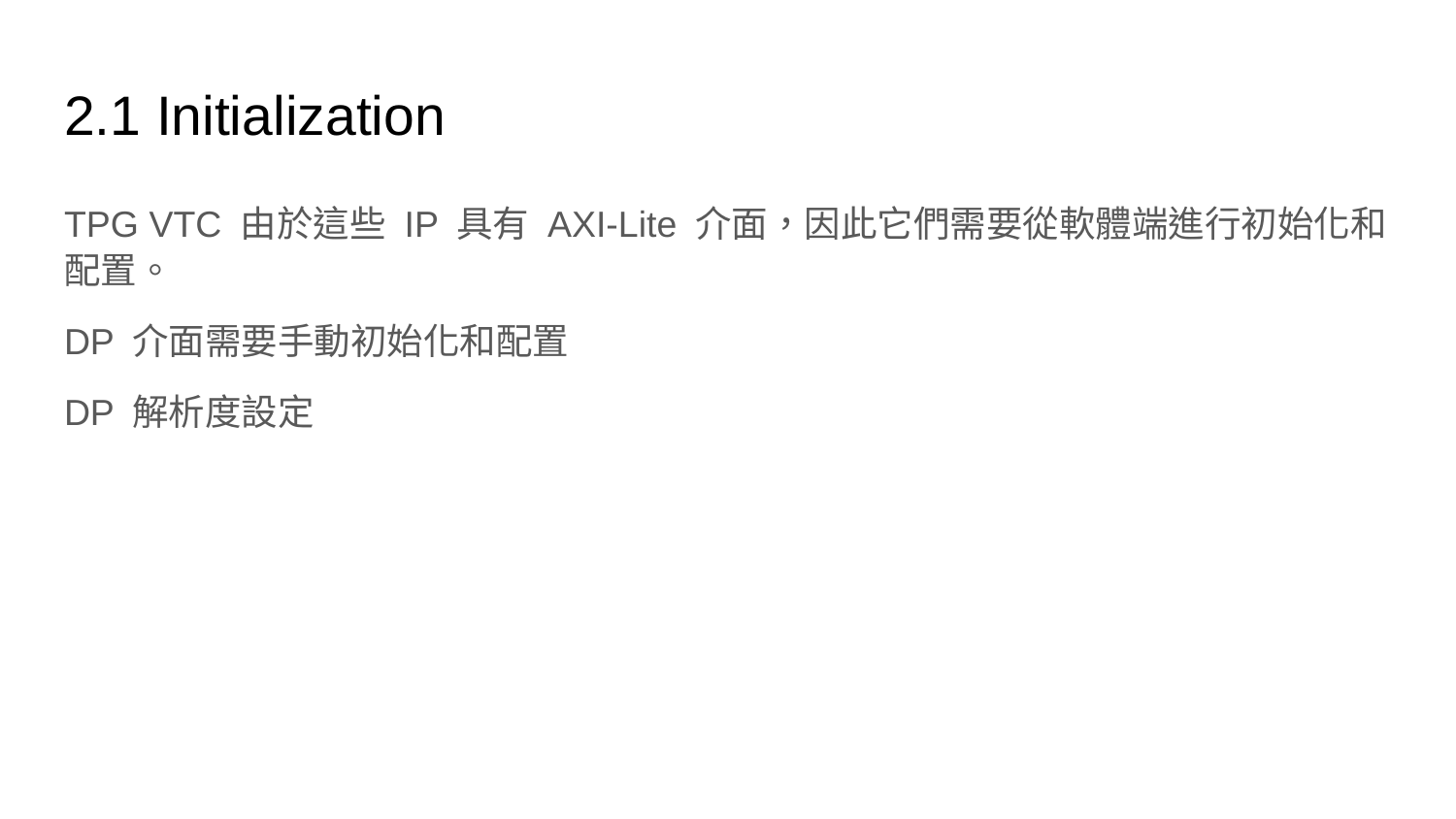

# 2.1 Initialization
TPG VTC 由於這些 IP 具有 AXI-Lite 介面，因此它們需要從軟體端進行初始化和配置。
DP 介面需要手動初始化和配置
DP 解析度設定